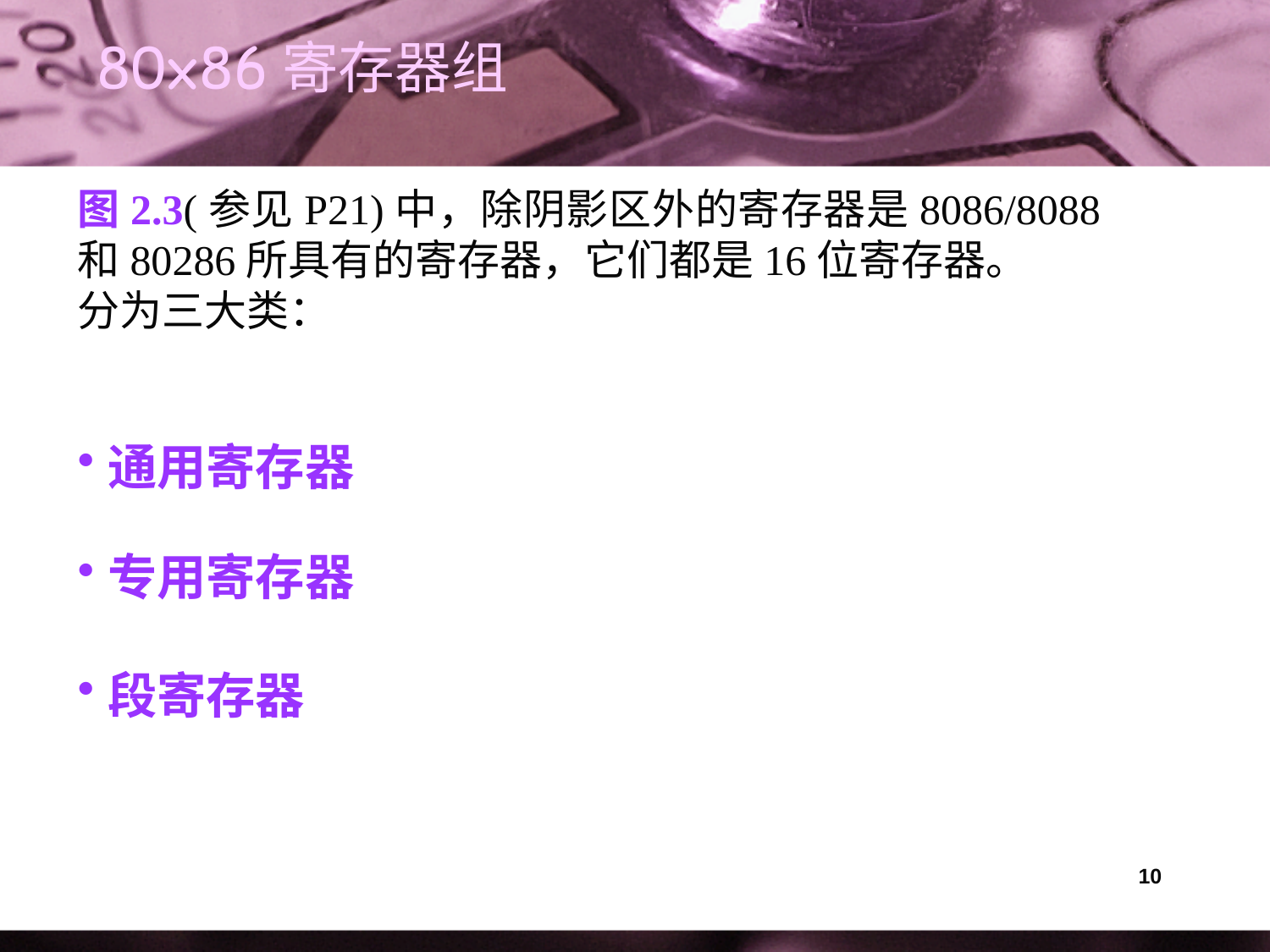

# 80x86寄存器组
图2.3(参见P21)中，除阴影区外的寄存器是8086/8088和80286所具有的寄存器，它们都是16位寄存器。
分为三大类：

通用寄存器

专用寄存器

段寄存器
10